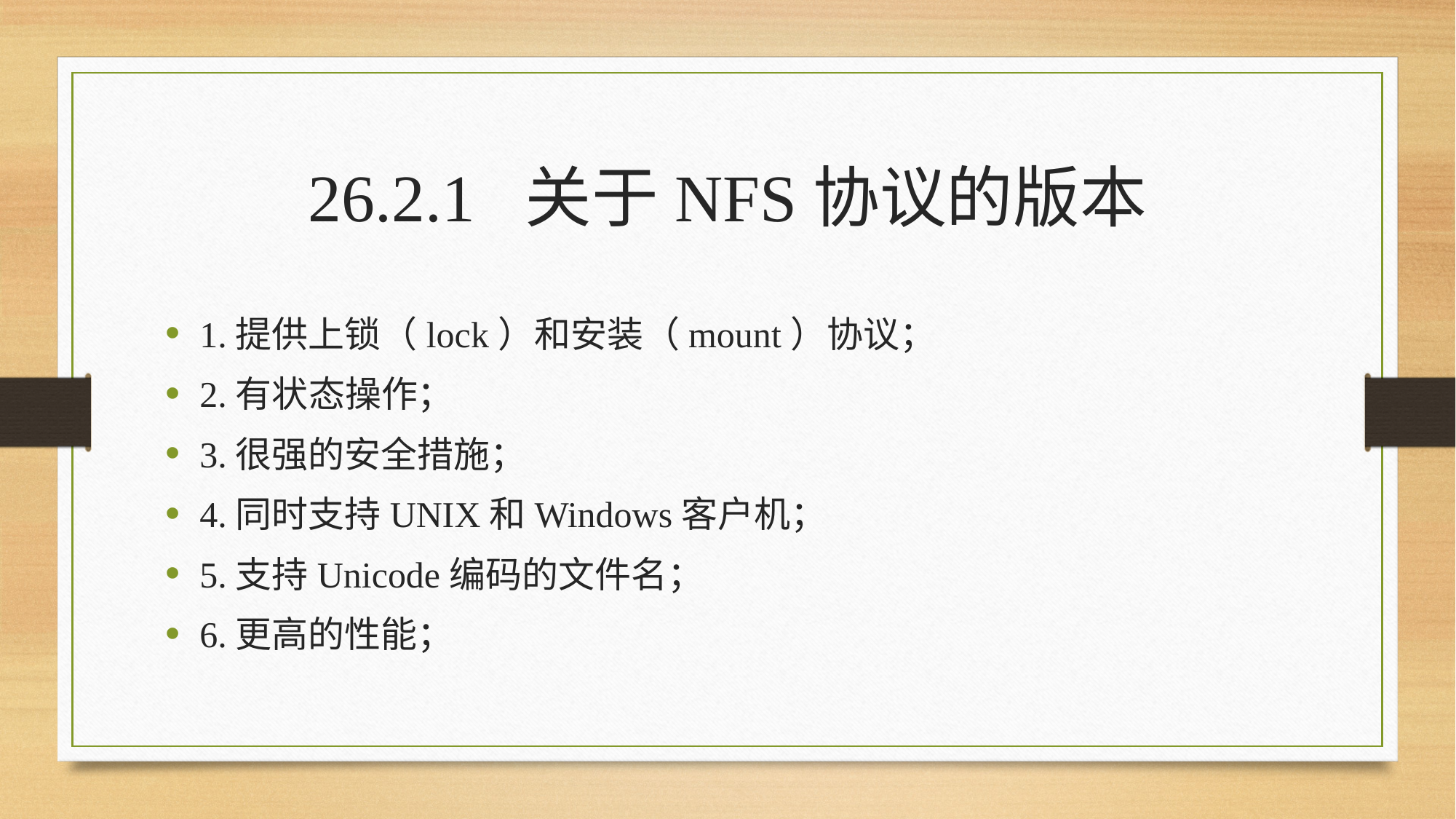

# 26.2.1  关于NFS协议的版本
1.提供上锁（lock）和安装（mount）协议；
2.有状态操作；
3.很强的安全措施；
4.同时支持UNIX和Windows客户机；
5.支持Unicode编码的文件名；
6.更高的性能；